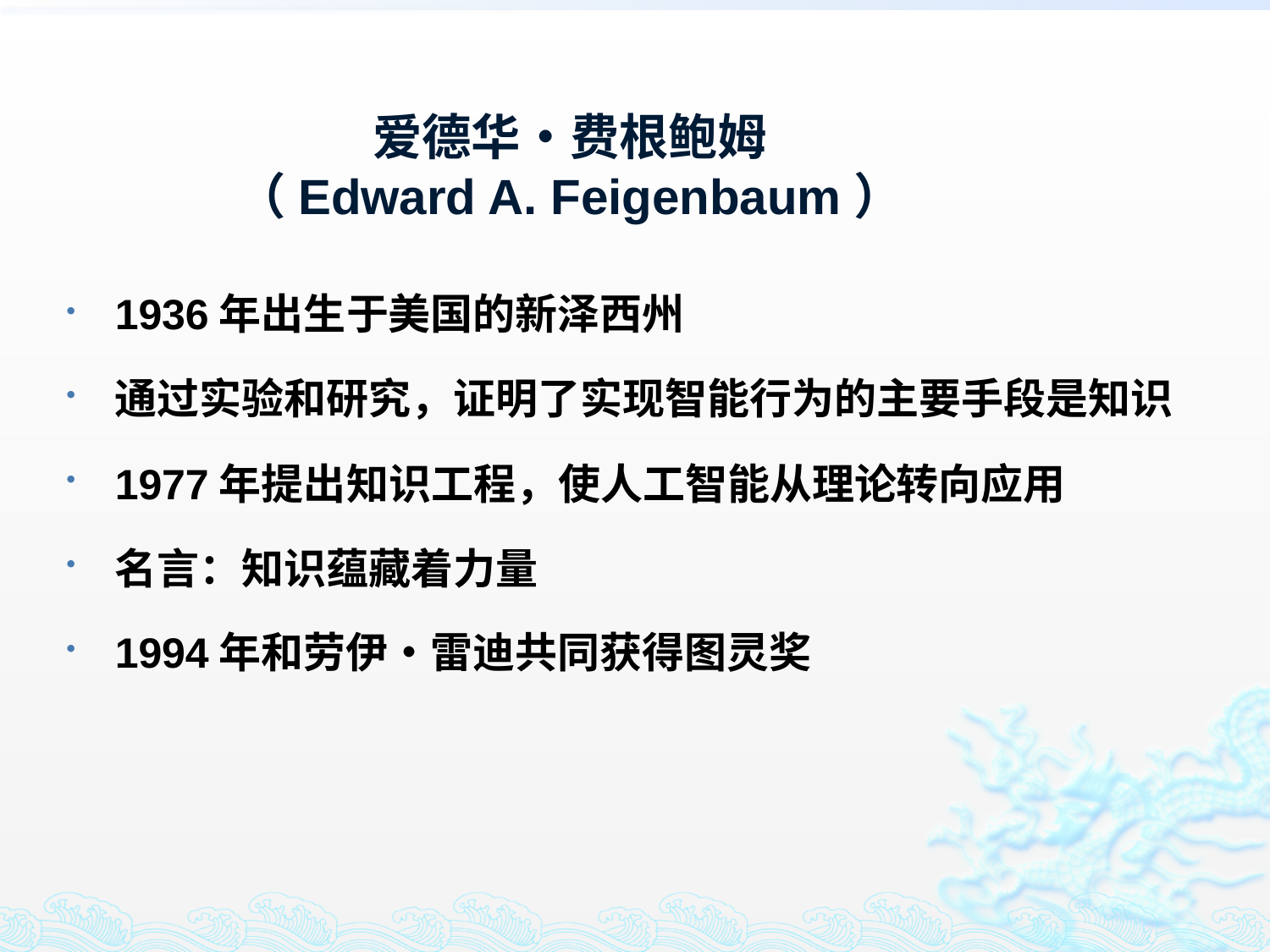

# 爱德华•费根鲍姆 （Edward A. Feigenbaum）
1936年出生于美国的新泽西州
通过实验和研究，证明了实现智能行为的主要手段是知识
1977年提出知识工程，使人工智能从理论转向应用
名言：知识蕴藏着力量
1994年和劳伊•雷迪共同获得图灵奖